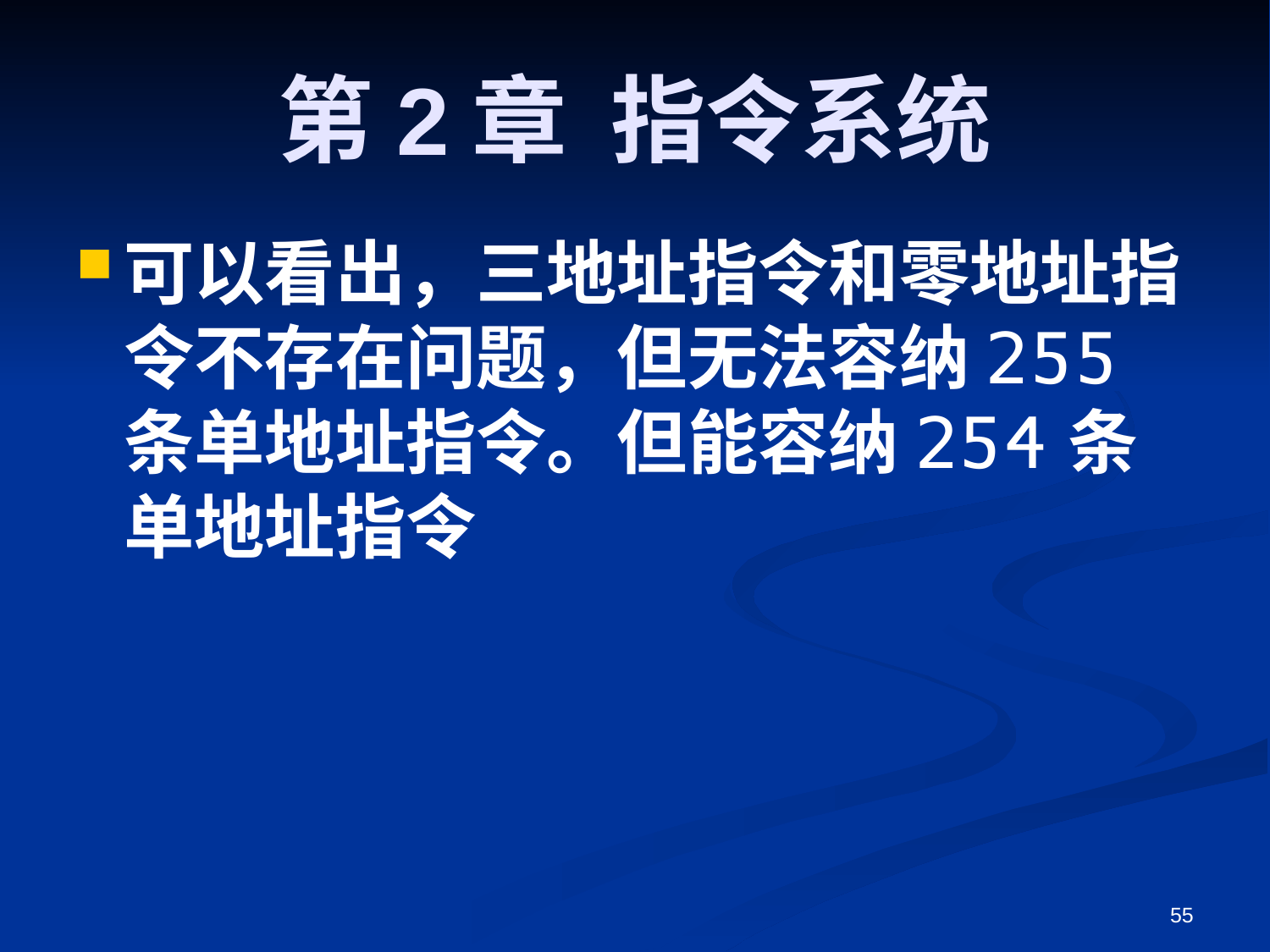

# 第2章  指令系统
可以看出，三地址指令和零地址指令不存在问题，但无法容纳255条单地址指令。但能容纳254条单地址指令
55